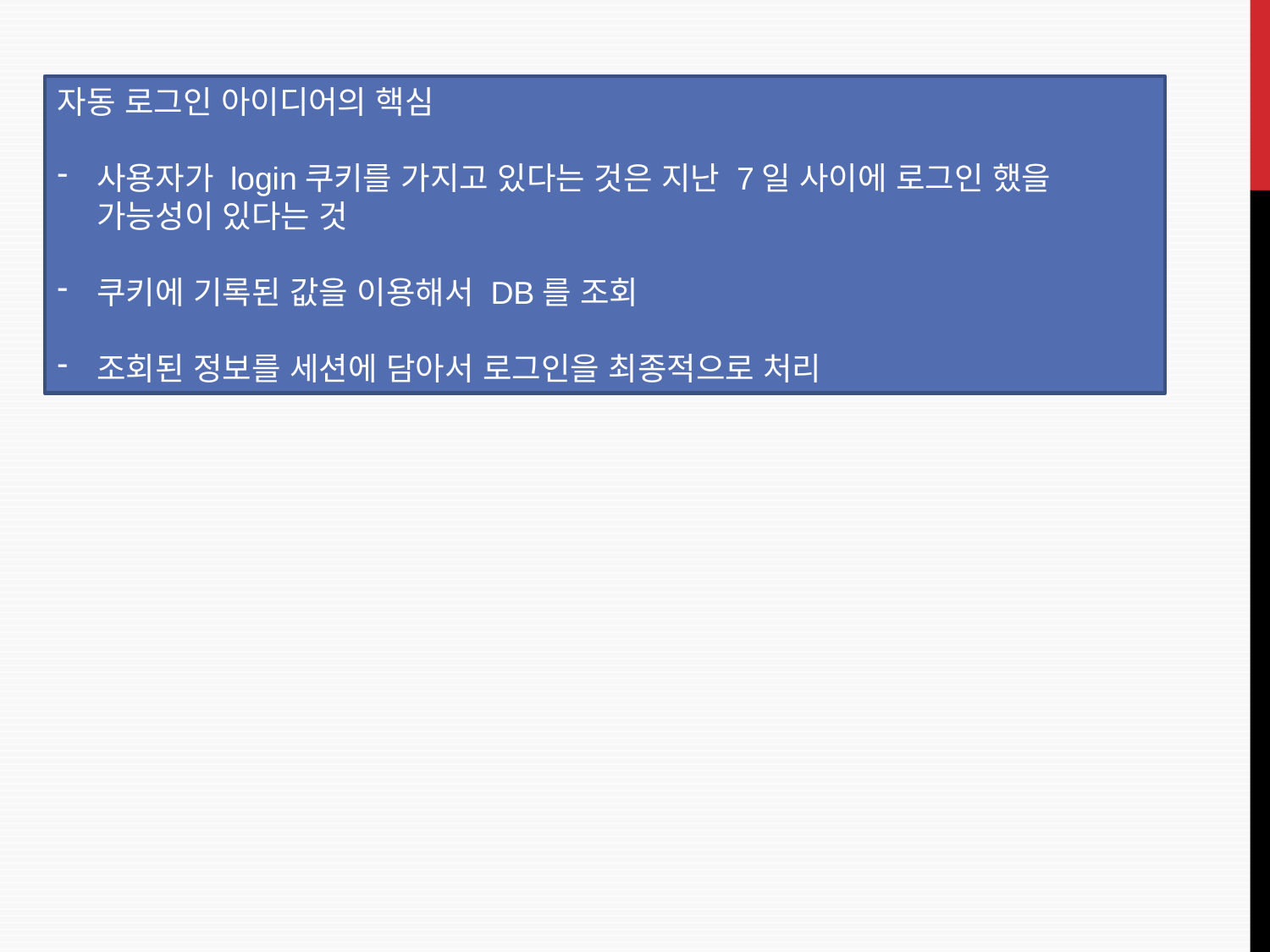

자동 로그인 아이디어의 핵심

사용자가 login쿠키를 가지고 있다는 것은 지난 7일 사이에 로그인 했을 가능성이 있다는 것

쿠키에 기록된 값을 이용해서 DB를 조회

조회된 정보를 세션에 담아서 로그인을 최종적으로 처리